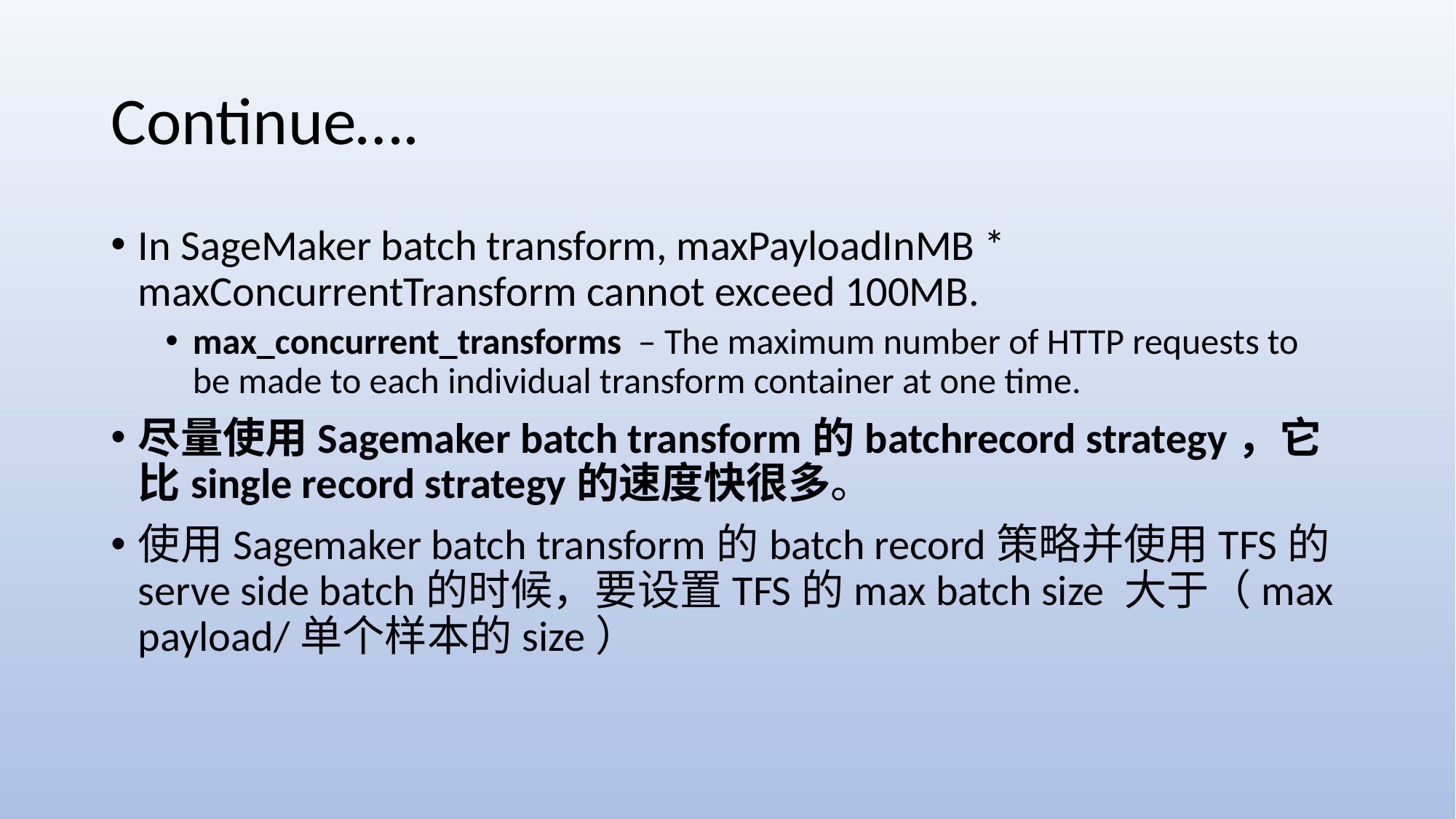

# Continue….
In SageMaker batch transform, maxPayloadInMB * maxConcurrentTransform cannot exceed 100MB.
max_concurrent_transforms  – The maximum number of HTTP requests to be made to each individual transform container at one time.
尽量使用Sagemaker batch transform的batchrecord strategy，它比single record strategy的速度快很多。
使用Sagemaker batch transform的batch record策略并使用TFS的serve side batch的时候，要设置TFS的max batch size 大于（max payload/单个样本的size）